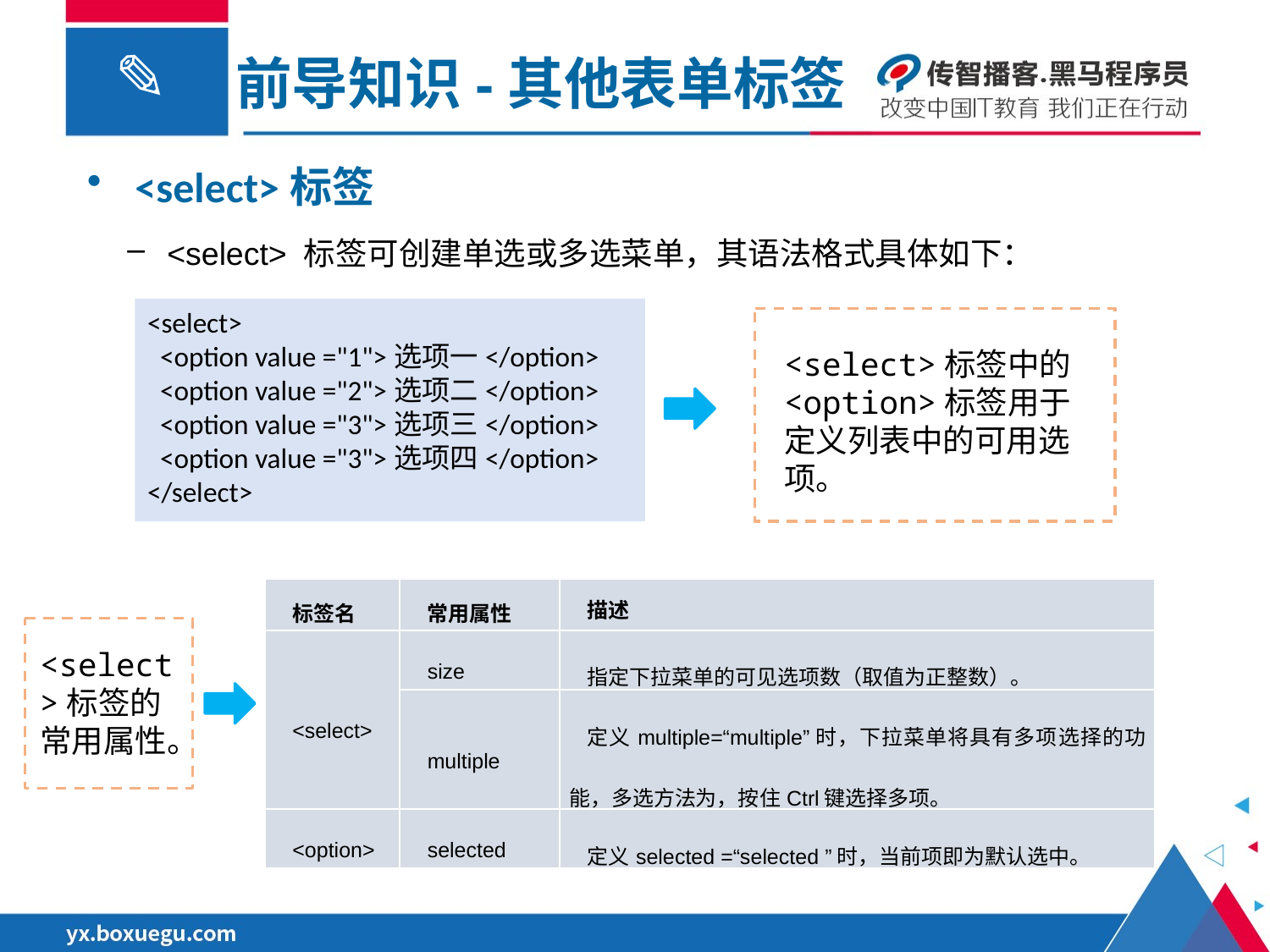

前导知识-其他表单标签
<select>标签
<select> 标签可创建单选或多选菜单，其语法格式具体如下：

<select>
  <option value ="1">选项一</option>
  <option value ="2">选项二</option>
  <option value ="3">选项三</option>
  <option value ="3">选项四</option>
</select>

<select>标签中的<option>标签用于定义列表中的可用选项。

| 标签名 | 常用属性 | 描述 |
| --- | --- | --- |
| <select> | size | 指定下拉菜单的可见选项数（取值为正整数）。 |
|  | multiple | 定义multiple=“multiple”时，下拉菜单将具有多项选择的功能，多选方法为，按住Ctrl键选择多项。 |
| <option> | selected | 定义selected =“selected ”时，当前项即为默认选中。 |

<select>标签的常用属性。